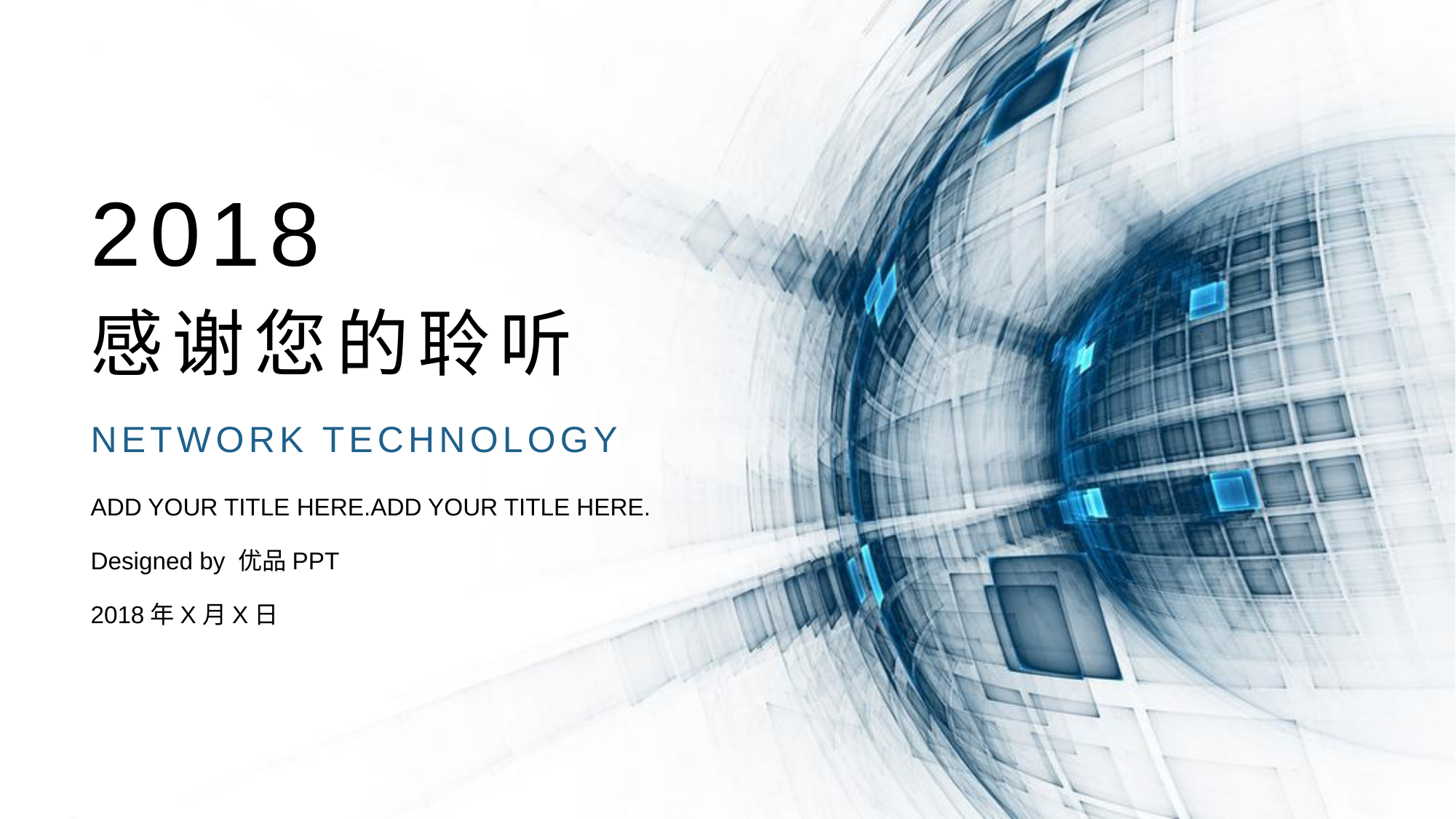

2018
感谢您的聆听
NETWORK TECHNOLOGY
ADD YOUR TITLE HERE.ADD YOUR TITLE HERE.
Designed by 优品PPT
2018年X月X日